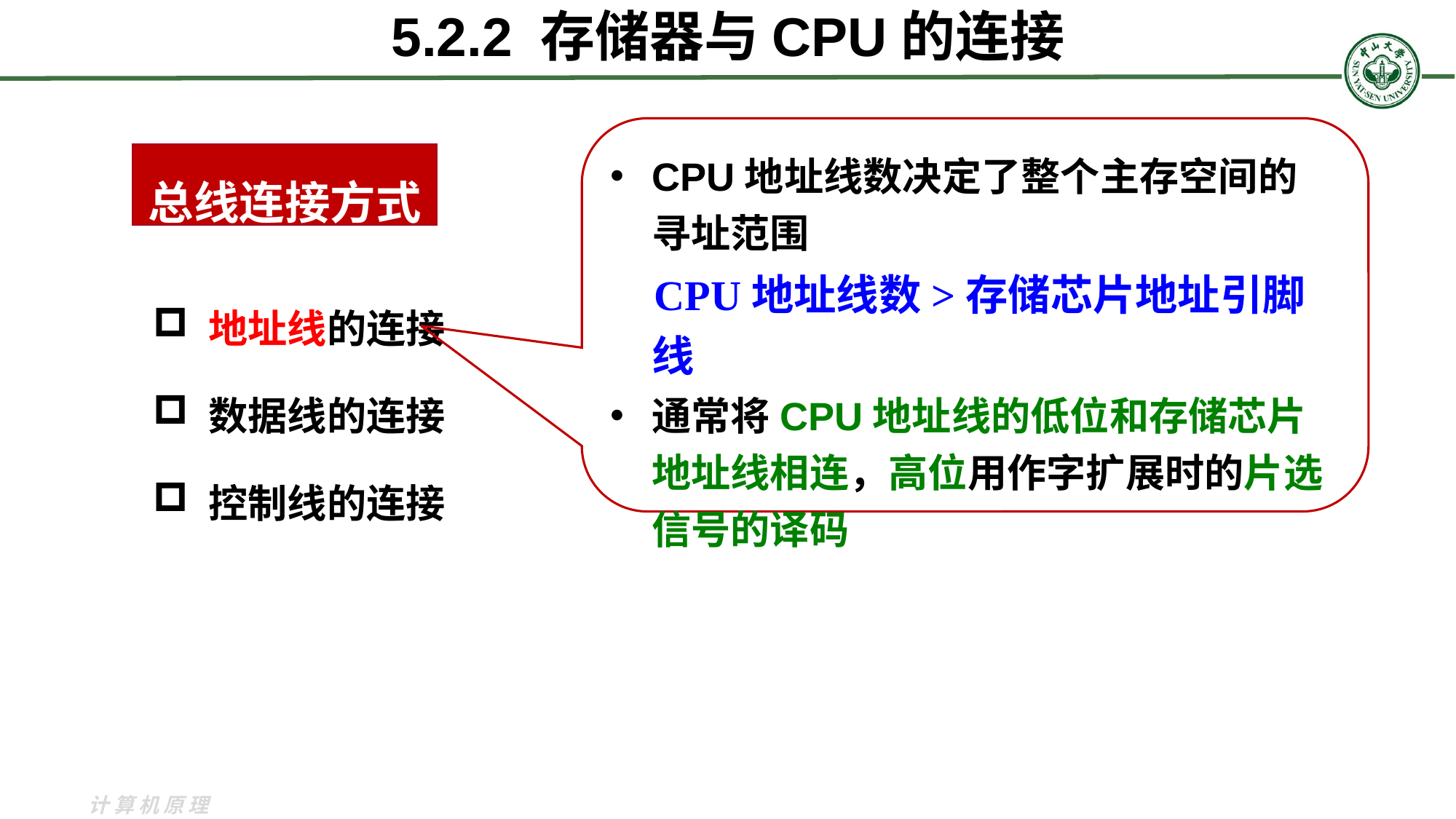

5.2.2 存储器与CPU的连接

CPU地址线数决定了整个主存空间的寻址范围
    CPU地址线数>存储芯片地址引脚线
通常将CPU地址线的低位和存储芯片地址线相连，高位用作字扩展时的片选信号的译码
总线连接方式
 地址线的连接
 数据线的连接
 控制线的连接